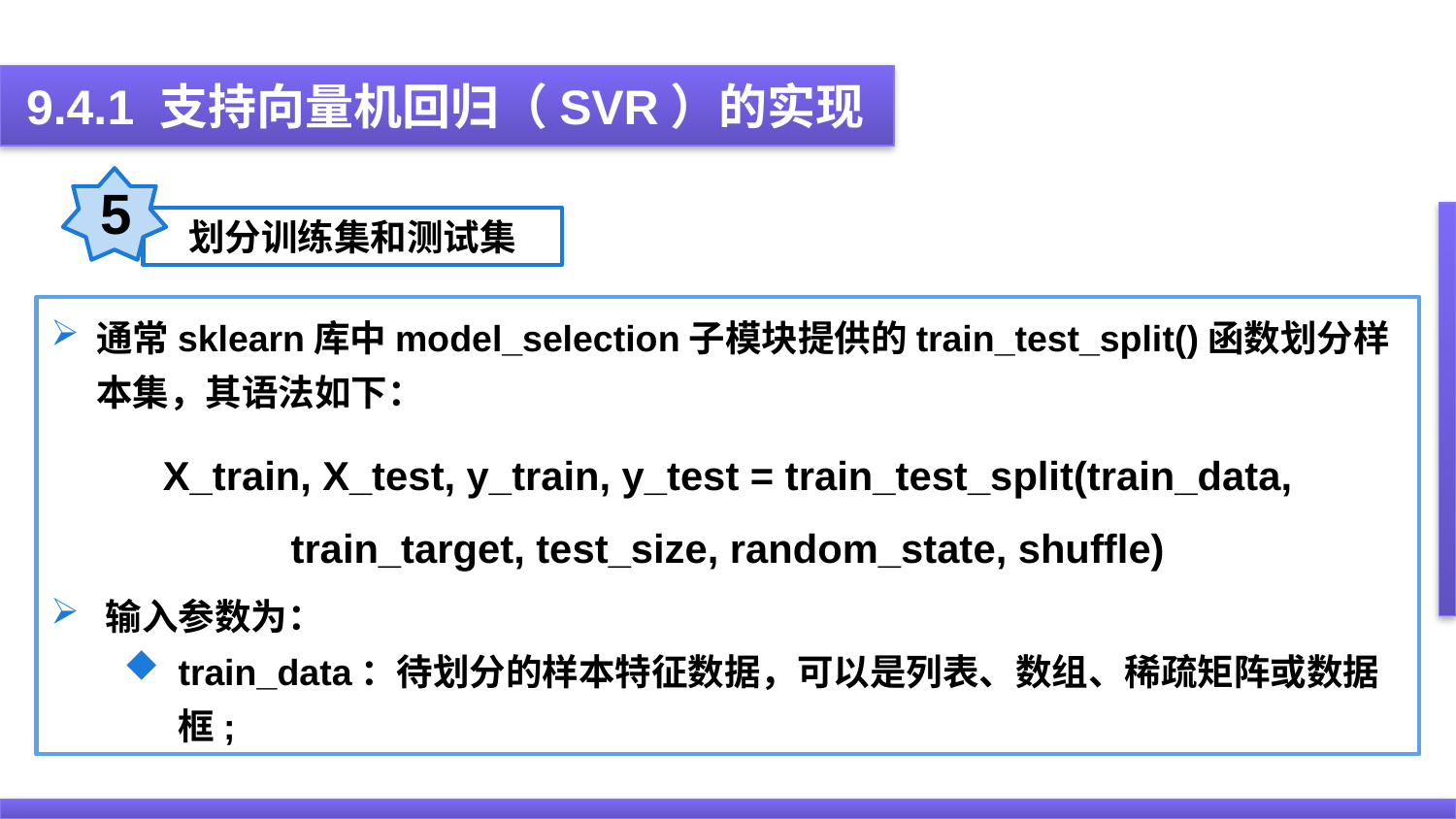

9.4.1 支持向量机回归（SVR）的实现
5
划分训练集和测试集
通常sklearn库中model_selection子模块提供的train_test_split()函数划分样本集，其语法如下：
X_train, X_test, y_train, y_test = train_test_split(train_data, train_target, test_size, random_state, shuffle)
输入参数为：
train_data：待划分的样本特征数据，可以是列表、数组、稀疏矩阵或数据框;